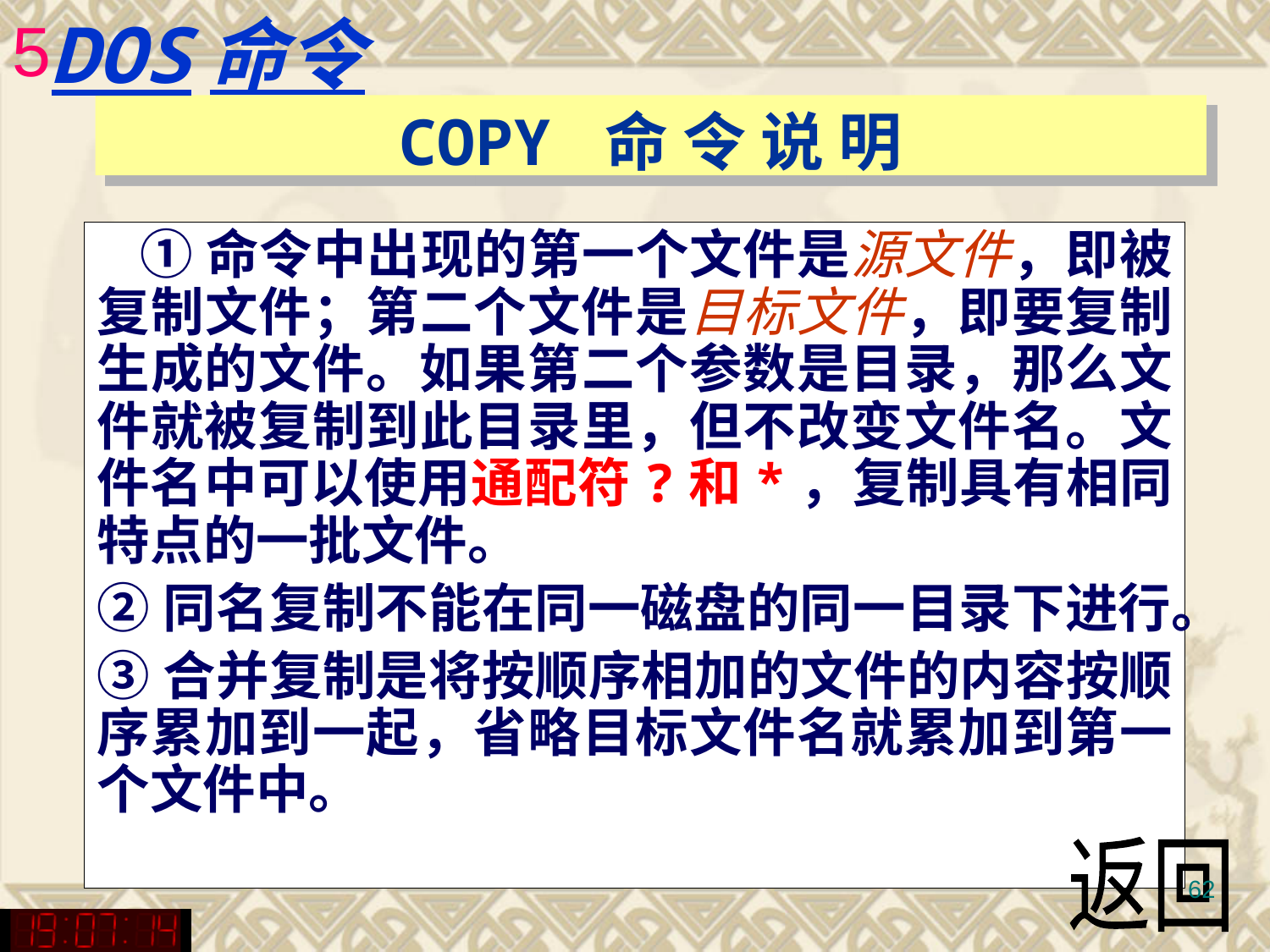

DOS命令
# COPY 命 令 说 明
    ①命令中出现的第一个文件是源文件，即被复制文件；第二个文件是目标文件，即要复制生成的文件。如果第二个参数是目录，那么文件就被复制到此目录里，但不改变文件名。文件名中可以使用通配符?和*，复制具有相同特点的一批文件。
②同名复制不能在同一磁盘的同一目录下进行。
③合并复制是将按顺序相加的文件的内容按顺序累加到一起，省略目标文件名就累加到第一个文件中。
返回
62